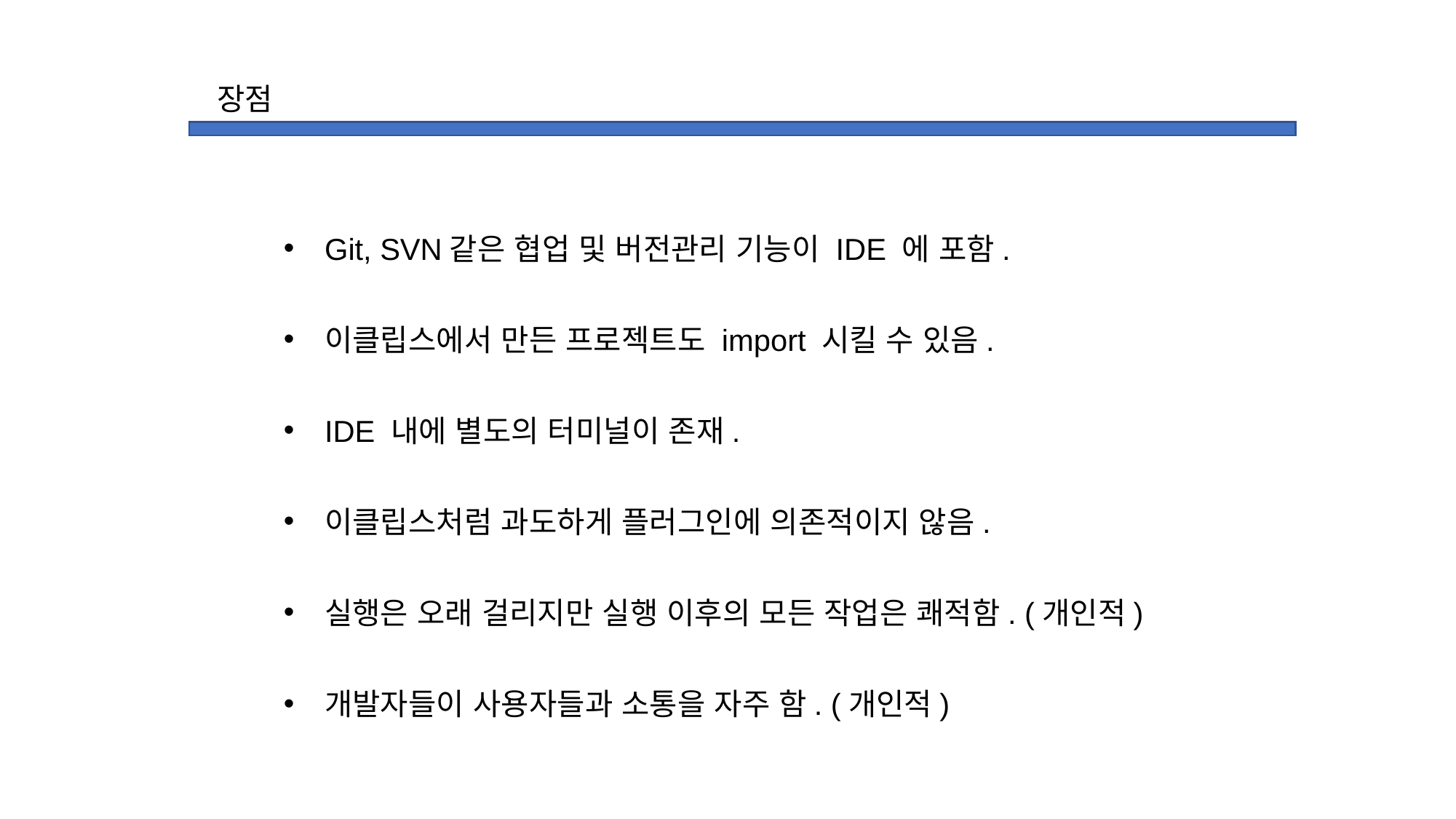

장점

Git, SVN같은 협업 및 버전관리 기능이 IDE 에 포함.
이클립스에서 만든 프로젝트도 import 시킬 수 있음.
IDE 내에 별도의 터미널이 존재.
이클립스처럼 과도하게 플러그인에 의존적이지 않음.
실행은 오래 걸리지만 실행 이후의 모든 작업은 쾌적함. (개인적)
개발자들이 사용자들과 소통을 자주 함. (개인적)